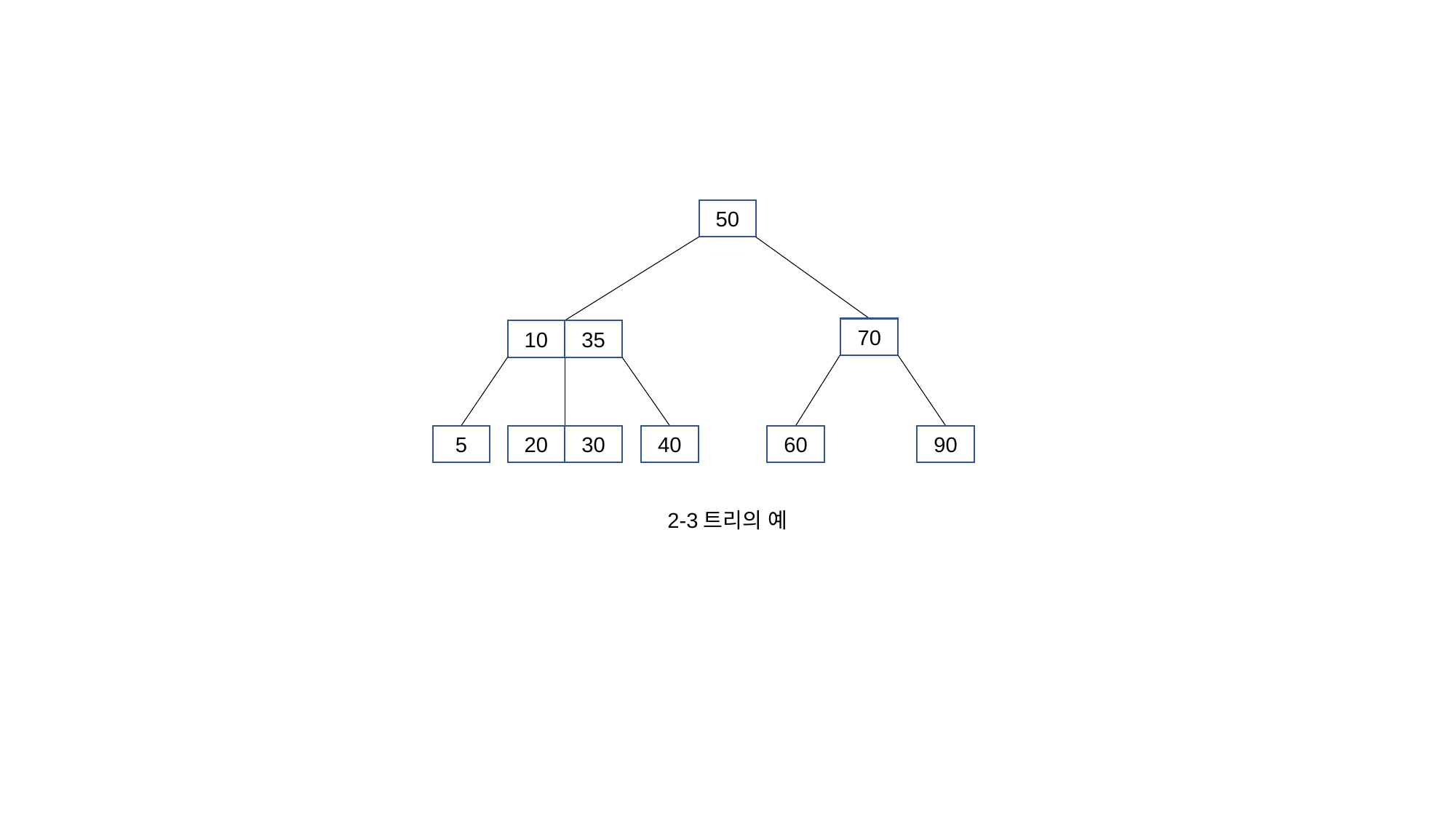

50
70
10
35
5
20
30
40
60
90
2-3트리의 예